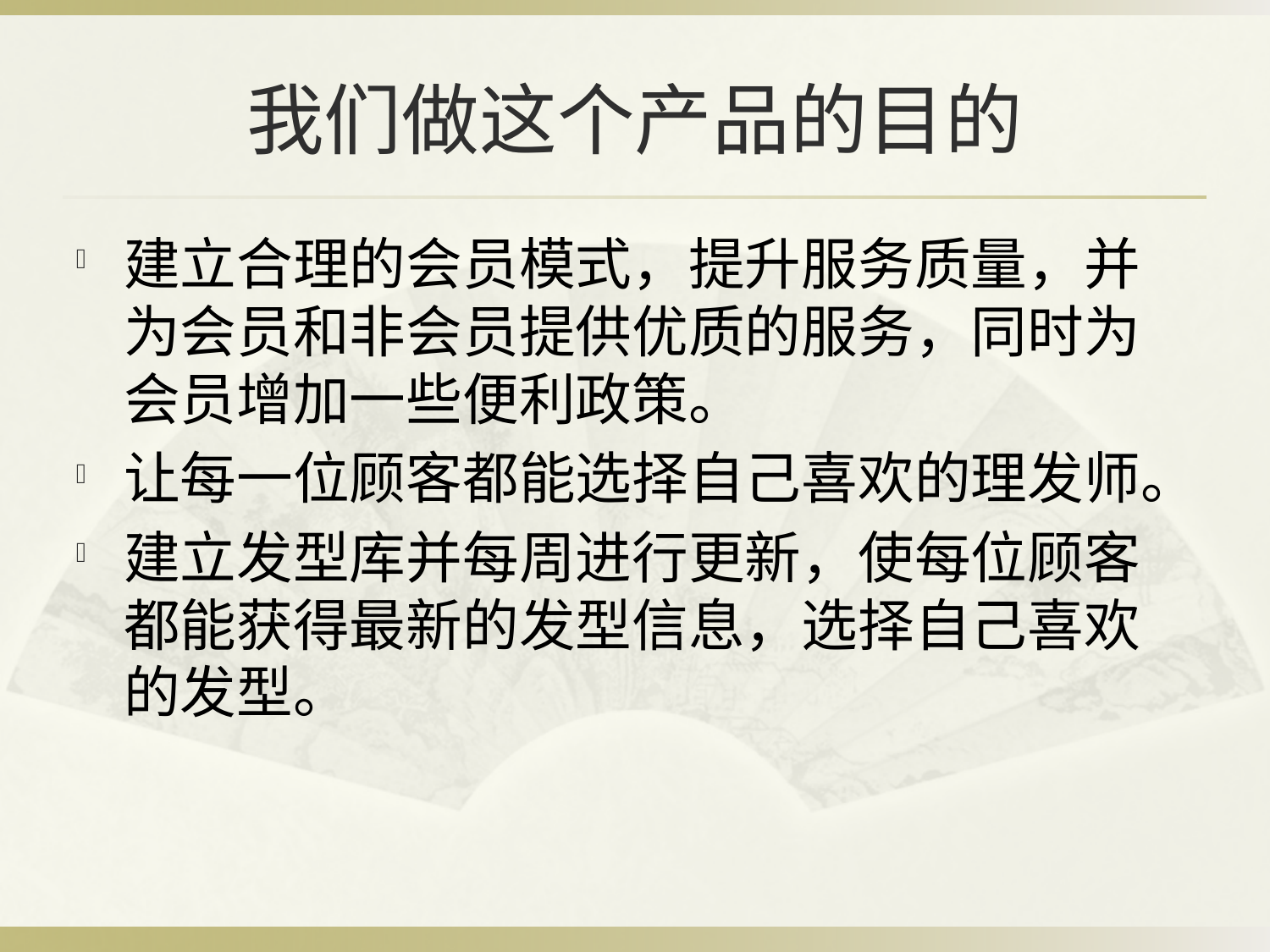

# 我们做这个产品的目的
建立合理的会员模式，提升服务质量，并为会员和非会员提供优质的服务，同时为会员增加一些便利政策。
让每一位顾客都能选择自己喜欢的理发师。
建立发型库并每周进行更新，使每位顾客都能获得最新的发型信息，选择自己喜欢的发型。